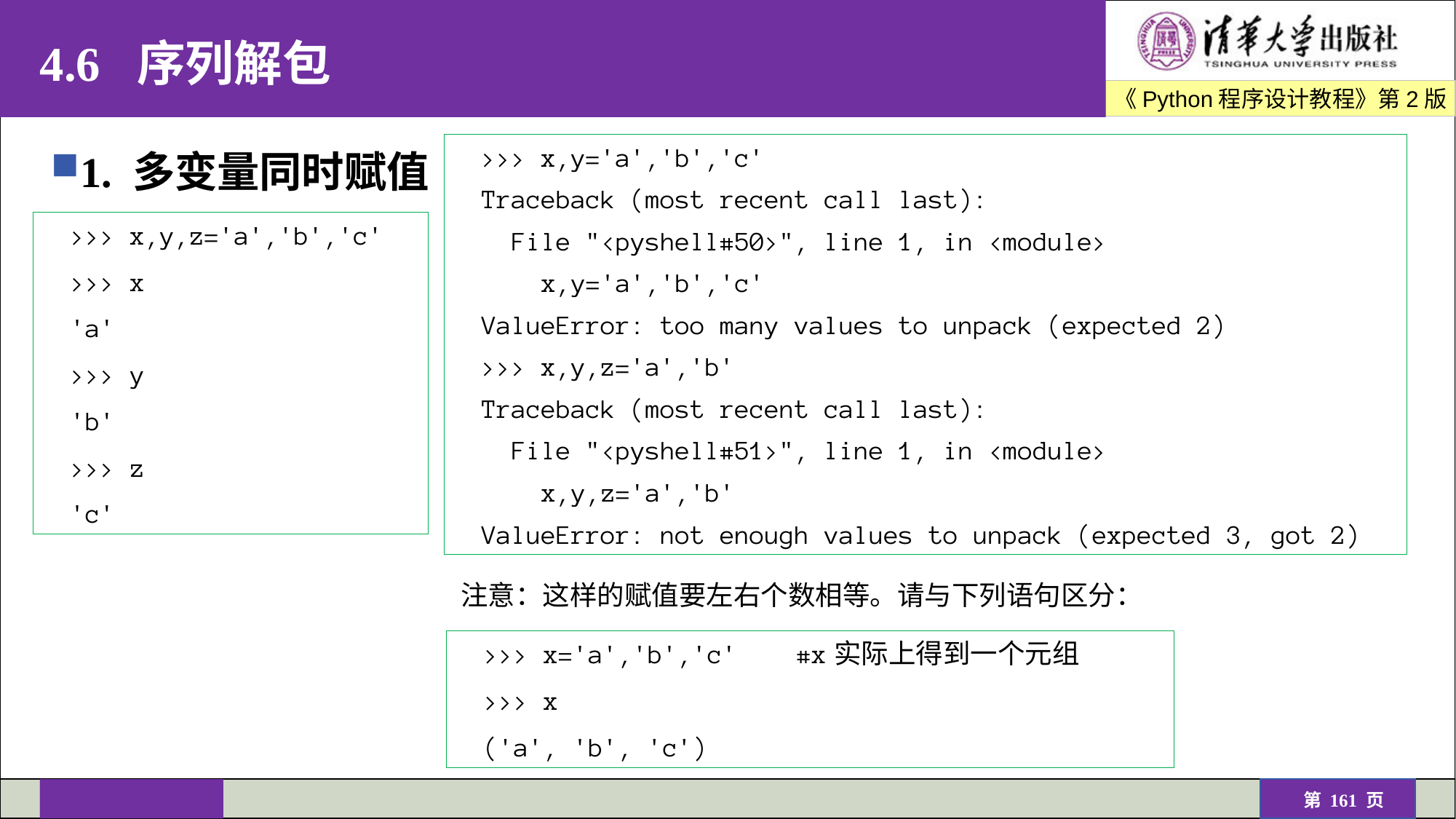

# 4.6  序列解包
>>> x,y='a','b','c'
Traceback (most recent call last):
  File "<pyshell#50>", line 1, in <module>
    x,y='a','b','c'
ValueError: too many values to unpack (expected 2)
>>> x,y,z='a','b'
Traceback (most recent call last):
  File "<pyshell#51>", line 1, in <module>
    x,y,z='a','b'
ValueError: not enough values to unpack (expected 3, got 2)
1. 多变量同时赋值
>>> x,y,z='a','b','c'
>>> x
'a'
>>> y
'b'
>>> z
'c'
注意：这样的赋值要左右个数相等。请与下列语句区分：
>>> x='a','b','c'    #x实际上得到一个元组
>>> x
('a', 'b', 'c')